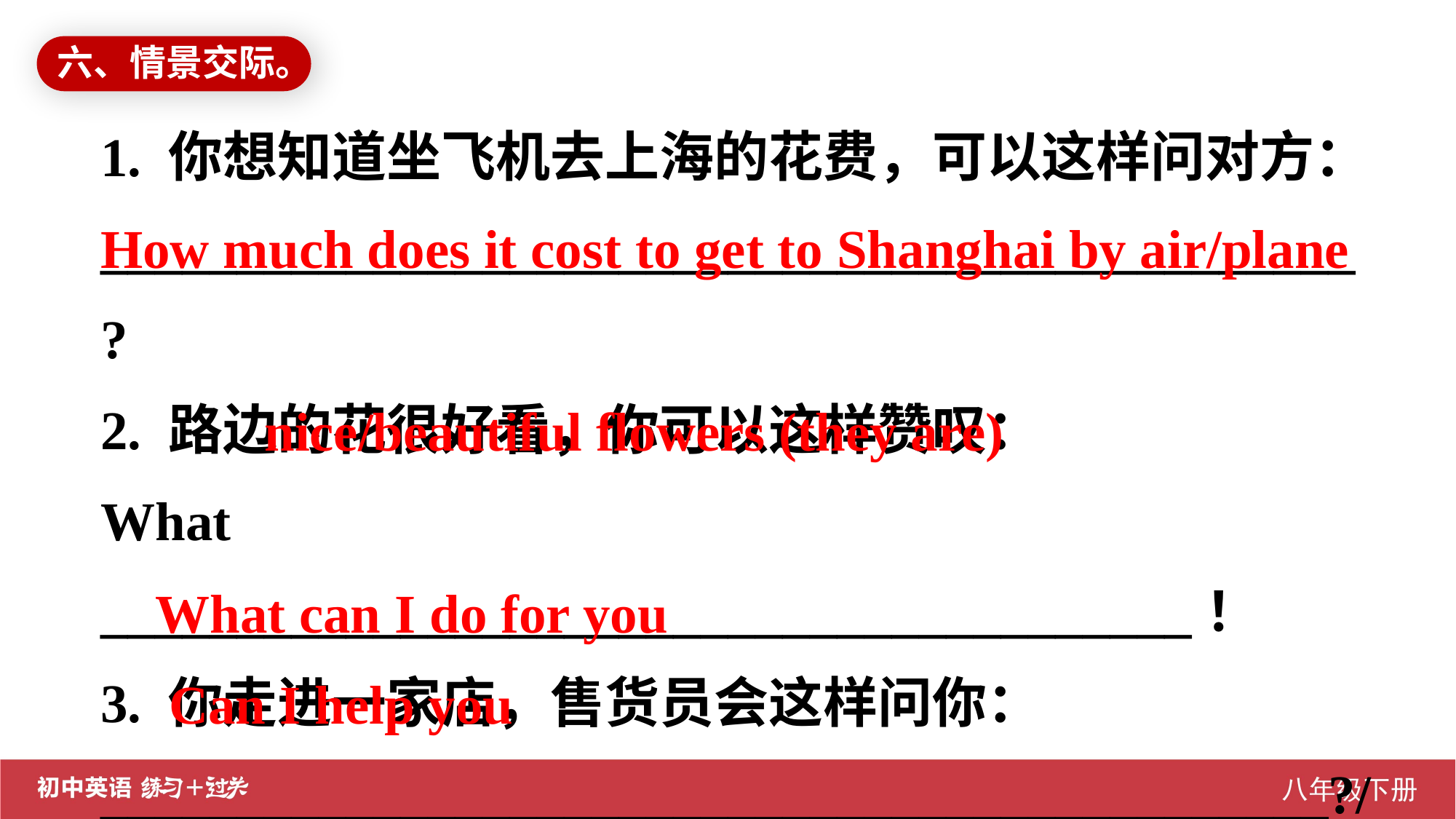

六、情景交际。

1. 你想知道坐飞机去上海的花费，可以这样问对方：
______________________________________________?
2. 路边的花很好看，你可以这样赞叹：
What ________________________________________！
3. 你走进一家店，售货员会这样问你：
_____________________________________________?/
______________________________________________
How much does it cost to get to Shanghai by air/plane

            nice/beautiful flowers (they are)

    What can I do for you
     Can I help you